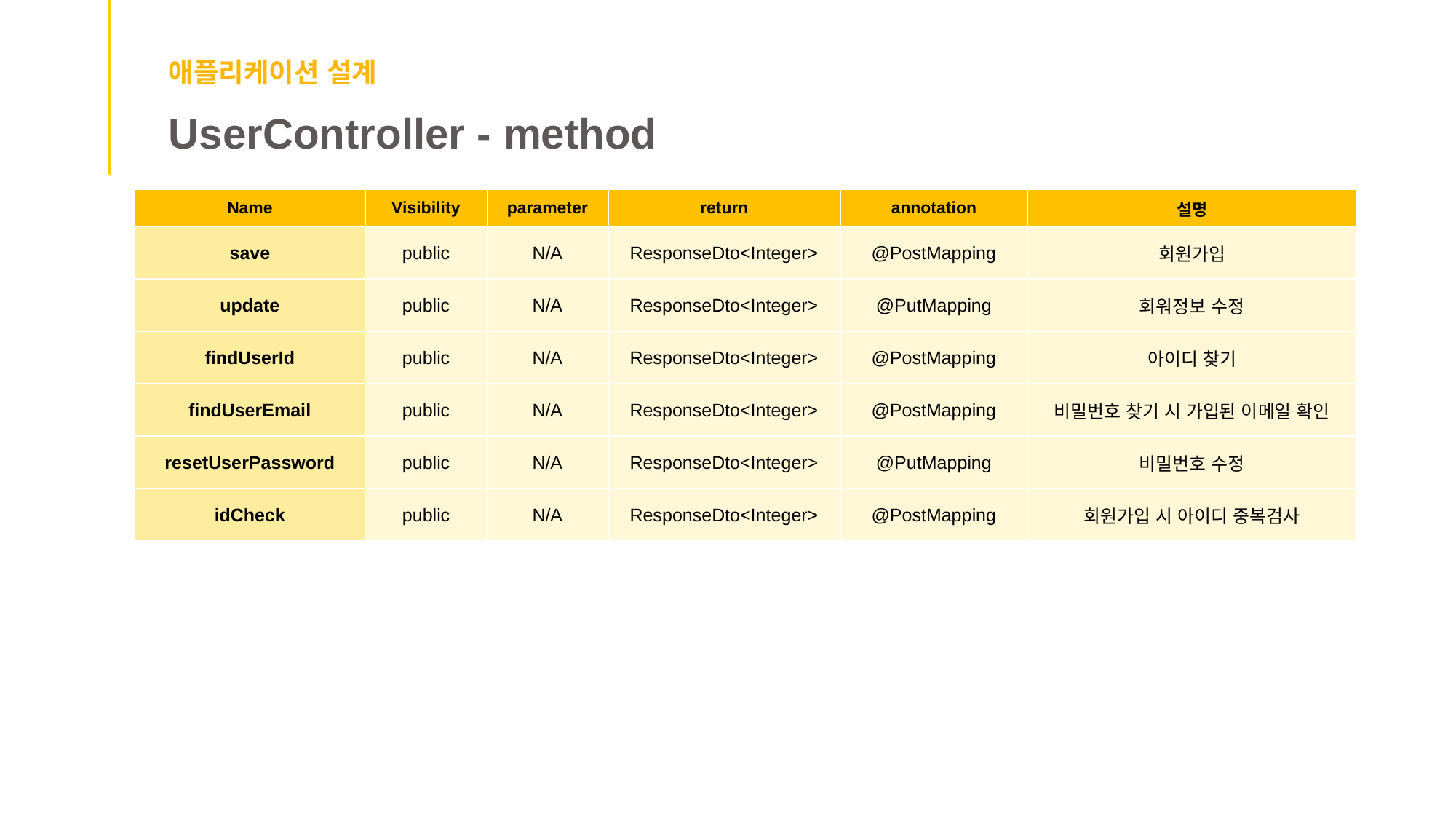

애플리케이션 설계
UserController - method
| Name | Visibility | parameter | return | annotation | 설명 |
| --- | --- | --- | --- | --- | --- |
| save | public | N/A | ResponseDto<Integer> | @PostMapping | 회원가입 |
| update | public | N/A | ResponseDto<Integer> | @PutMapping | 회워정보 수정 |
| findUserId | public | N/A | ResponseDto<Integer> | @PostMapping | 아이디 찾기 |
| findUserEmail | public | N/A | ResponseDto<Integer> | @PostMapping | 비밀번호 찾기 시 가입된 이메일 확인 |
| resetUserPassword | public | N/A | ResponseDto<Integer> | @PutMapping | 비밀번호 수정 |
| idCheck | public | N/A | ResponseDto<Integer> | @PostMapping | 회원가입 시 아이디 중복검사 |